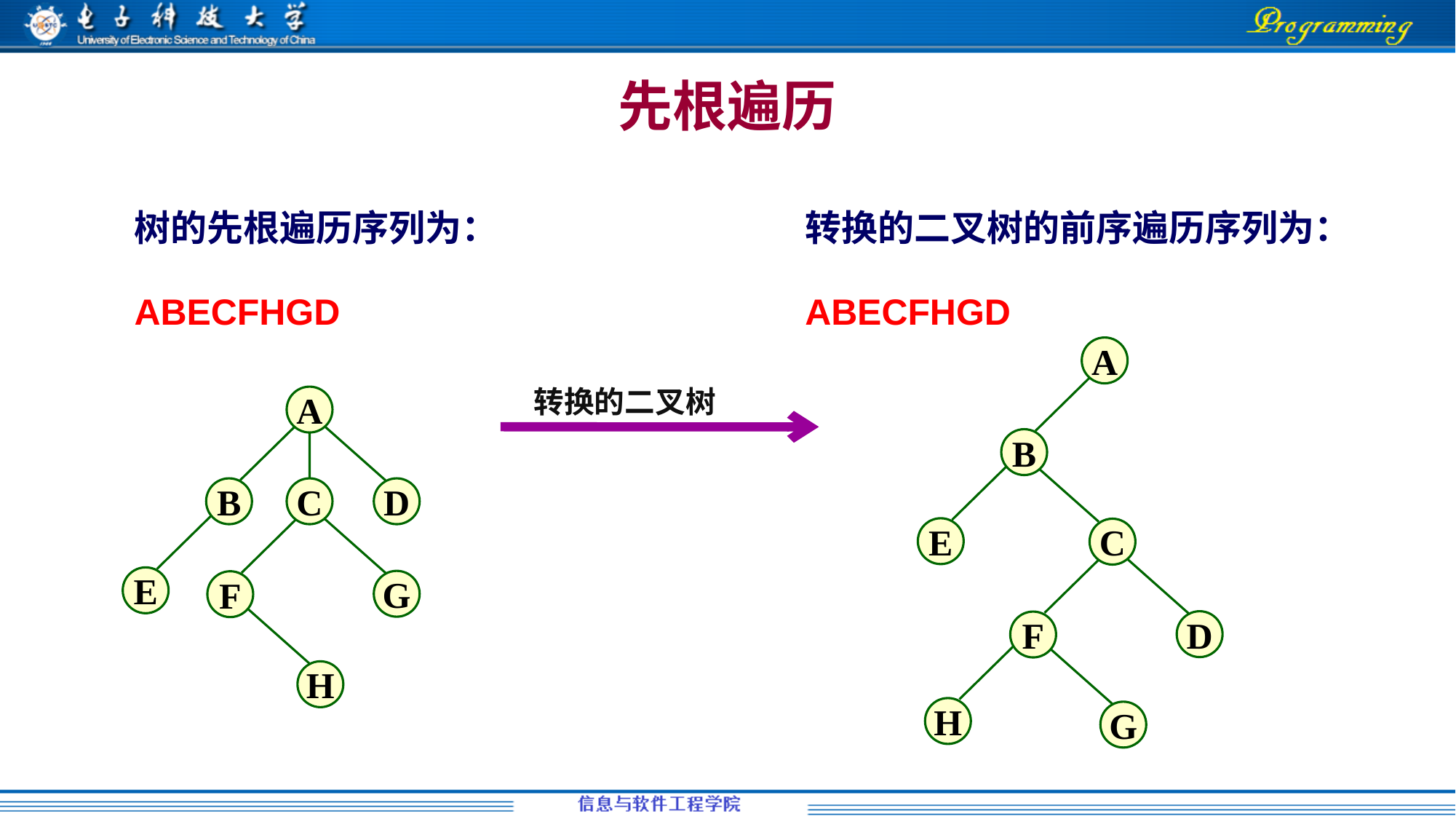

# 先根遍历
转换的二叉树的前序遍历序列为：
ABECFHGD
树的先根遍历序列为：
ABECFHGD
A

B

E
C

D
F

H
G
转换的二叉树

A

B
C
D

E
G
F

H